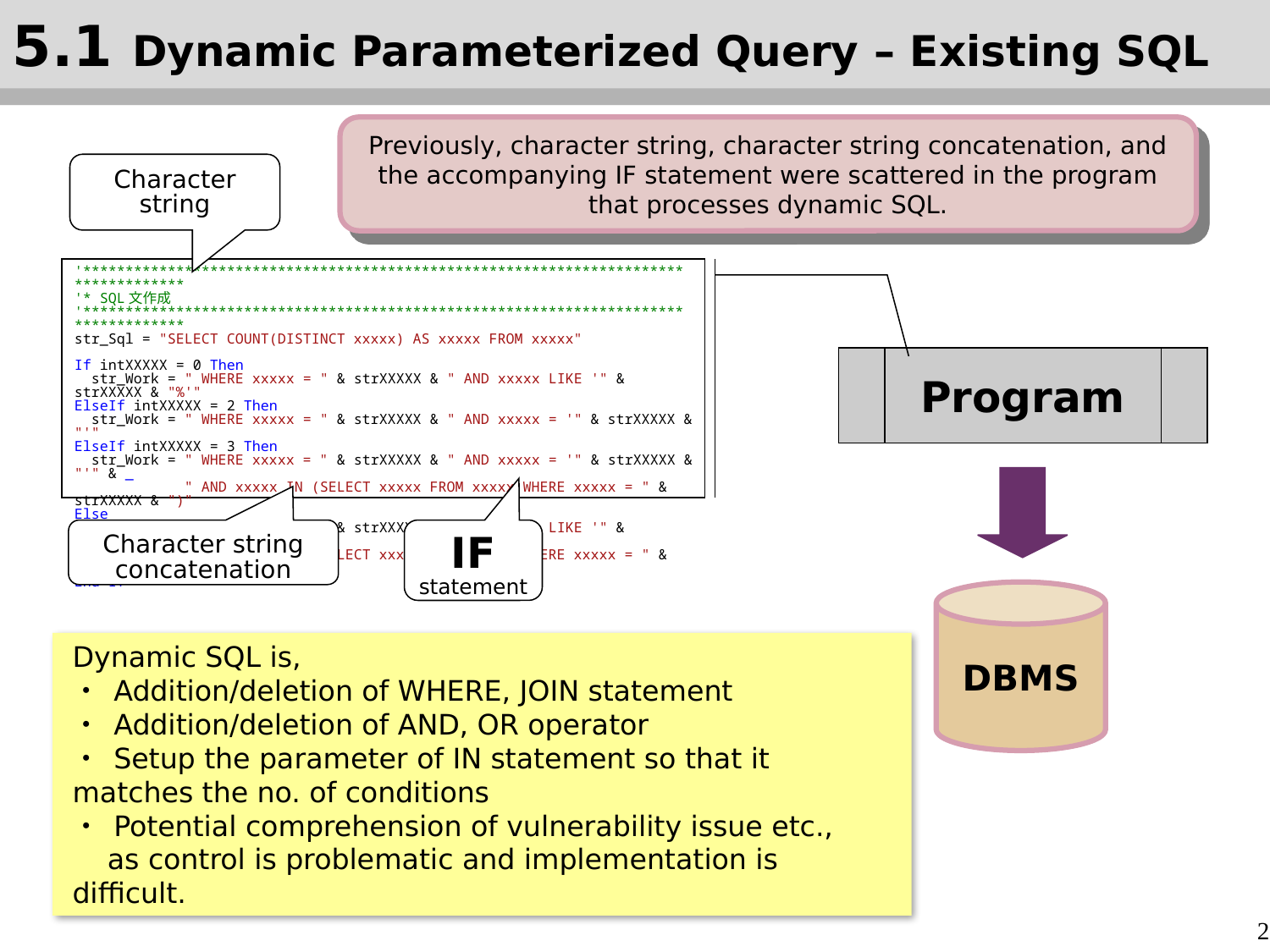

5.1 Dynamic Parameterized Query – Existing SQL
Previously, character string, character string concatenation, and the accompanying IF statement were scattered in the program that processes dynamic SQL.
Character string
'************************************************************************************
'* SQL文作成
'************************************************************************************
str_Sql = "SELECT COUNT(DISTINCT xxxxx) AS xxxxx FROM xxxxx"

If intXXXXX = 0 Then
  str_Work = " WHERE xxxxx = " & strXXXXX & " AND xxxxx LIKE '" & strXXXXX & "%'"
ElseIf intXXXXX = 2 Then
  str_Work = " WHERE xxxxx = " & strXXXXX & " AND xxxxx = '" & strXXXXX & "'"
ElseIf intXXXXX = 3 Then
  str_Work = " WHERE xxxxx = " & strXXXXX & " AND xxxxx = '" & strXXXXX & "'" & _
             " AND xxxxx IN (SELECT xxxxx FROM xxxxx WHERE xxxxx = " & strXXXXX & ")"
Else
  str_Work = " WHERE xxxxx = " & strXXXXX & " AND xxxxx LIKE '" & strXXXXX & "%'" & _
             " AND xxxxx IN (SELECT xxxxx FROM xxxxx WHERE xxxxx = " & strXXXXX & ")"
End If
Program

IF statement
Character string concatenation
DBMS
Dynamic SQL is,
・ Addition/deletion of WHERE, JOIN statement
・ Addition/deletion of AND, OR operator
・ Setup the parameter of IN statement so that it matches the no. of conditions
・ Potential comprehension of vulnerability issue etc.,
　as control is problematic and implementation is difficult.